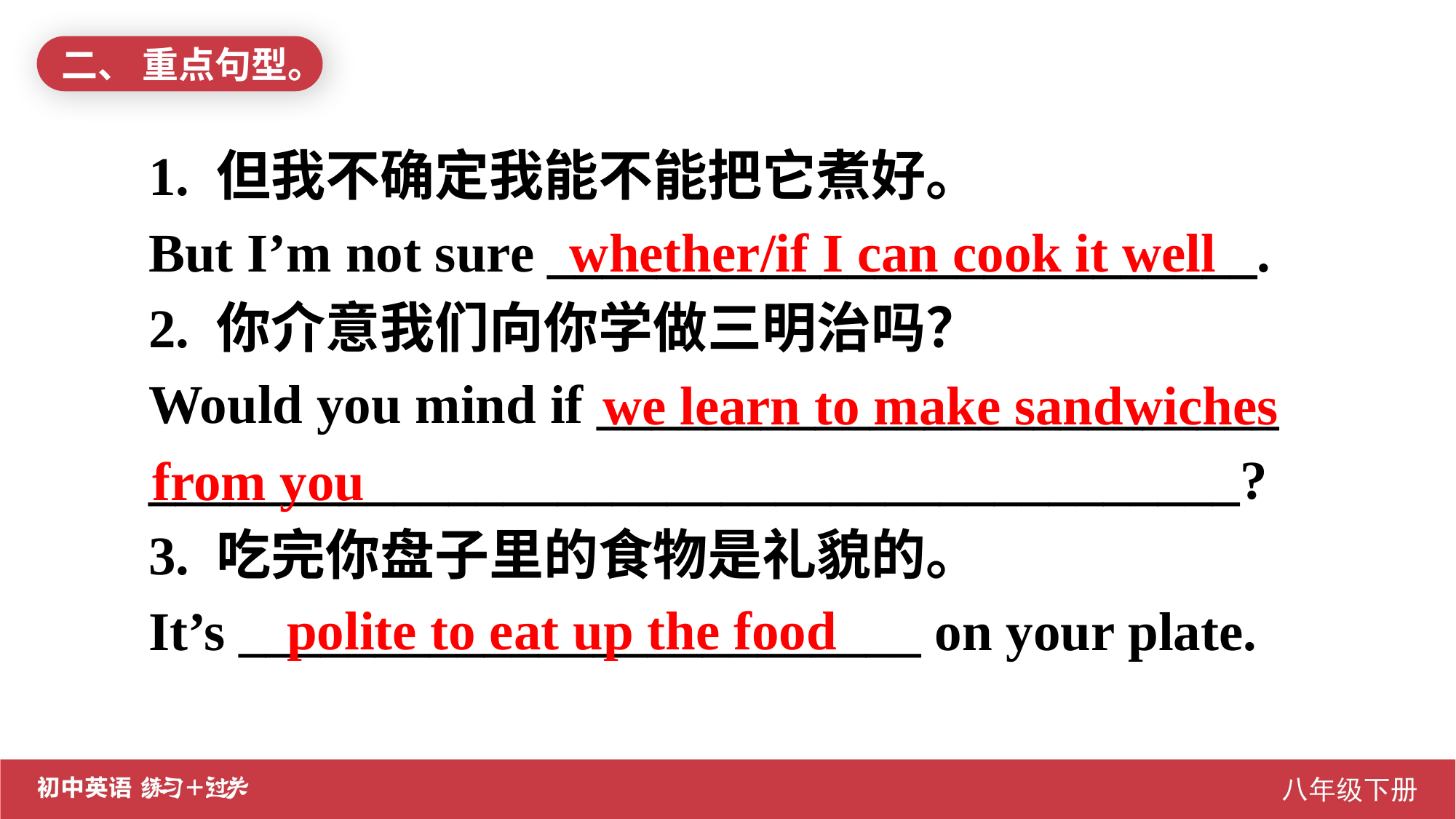

二、 重点句型。
1. 但我不确定我能不能把它煮好。
But I’m not sure __________________________.
2. 你介意我们向你学做三明治吗？
Would you mind if _________________________
________________________________________?
3. 吃完你盘子里的食物是礼貌的。
It’s _________________________ on your plate.
whether/if I can cook it well
                                 we learn to make sandwiches from you
polite to eat up the food